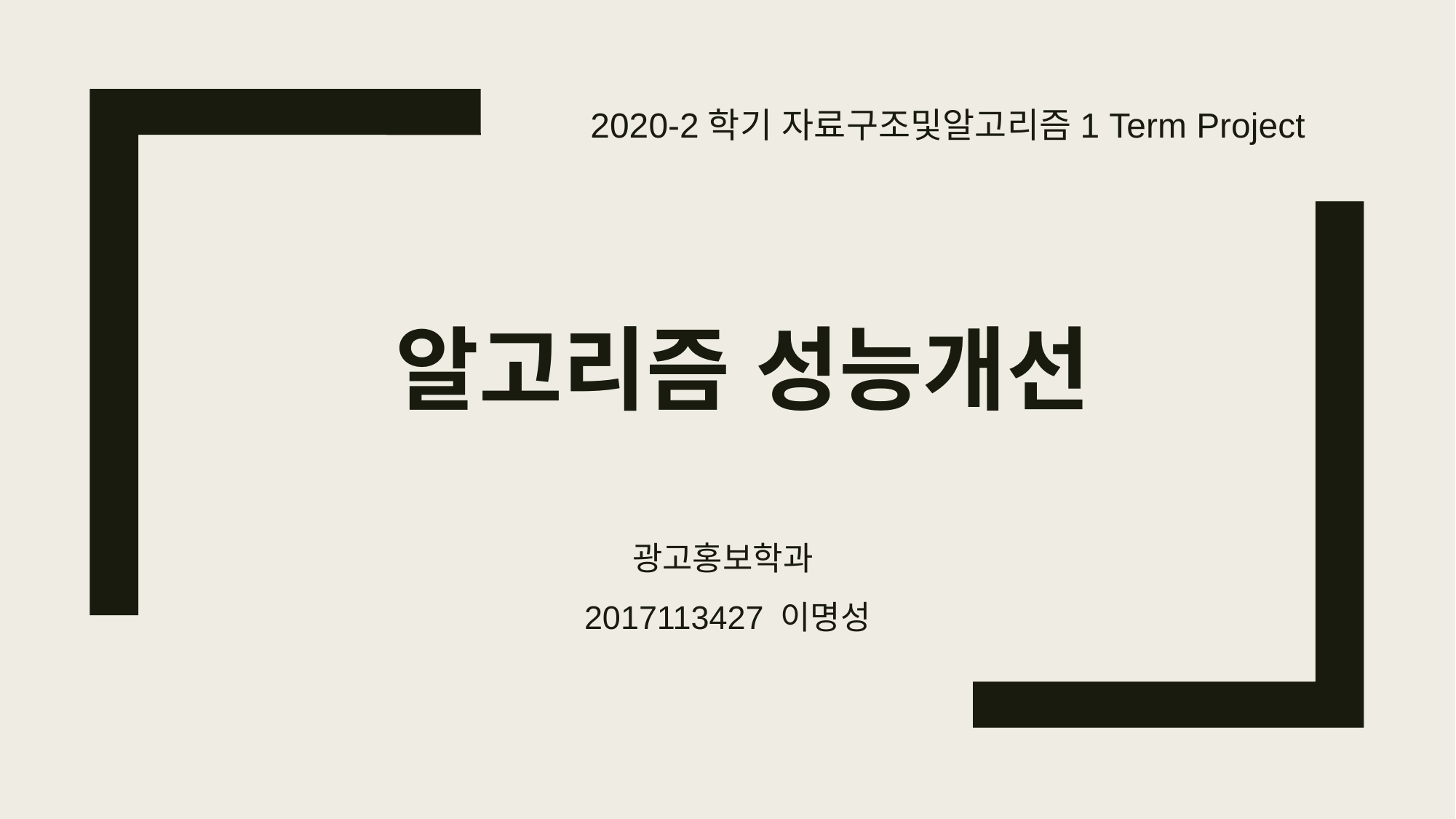

2020-2학기 자료구조및알고리즘1 Term Project
# 알고리즘 성능개선
광고홍보학과
2017113427 이명성